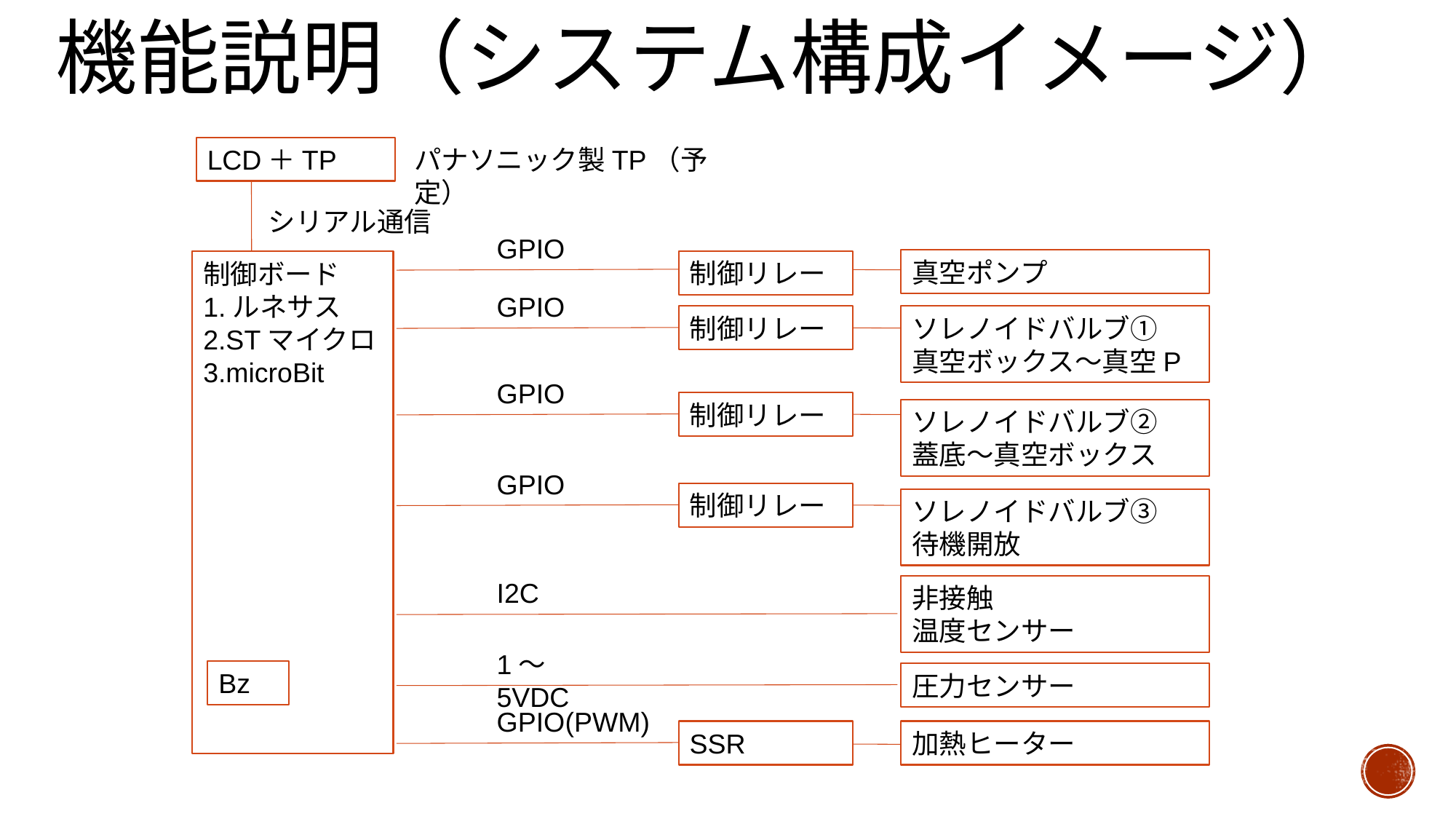

# 機能説明（システム構成イメージ）
LCD＋TP
パナソニック製TP（予定）
シリアル通信
GPIO
真空ポンプ
制御リレー
制御ボード
1.ルネサス
2.STマイクロ
3.microBit

GPIO
制御リレー
ソレノイドバルブ①
真空ボックス～真空P
GPIO
制御リレー
ソレノイドバルブ②
蓋底～真空ボックス
GPIO
制御リレー
ソレノイドバルブ③
待機開放
I2C
非接触
温度センサー
1～5VDC
Bz
圧力センサー
GPIO(PWM)
SSR
加熱ヒーター